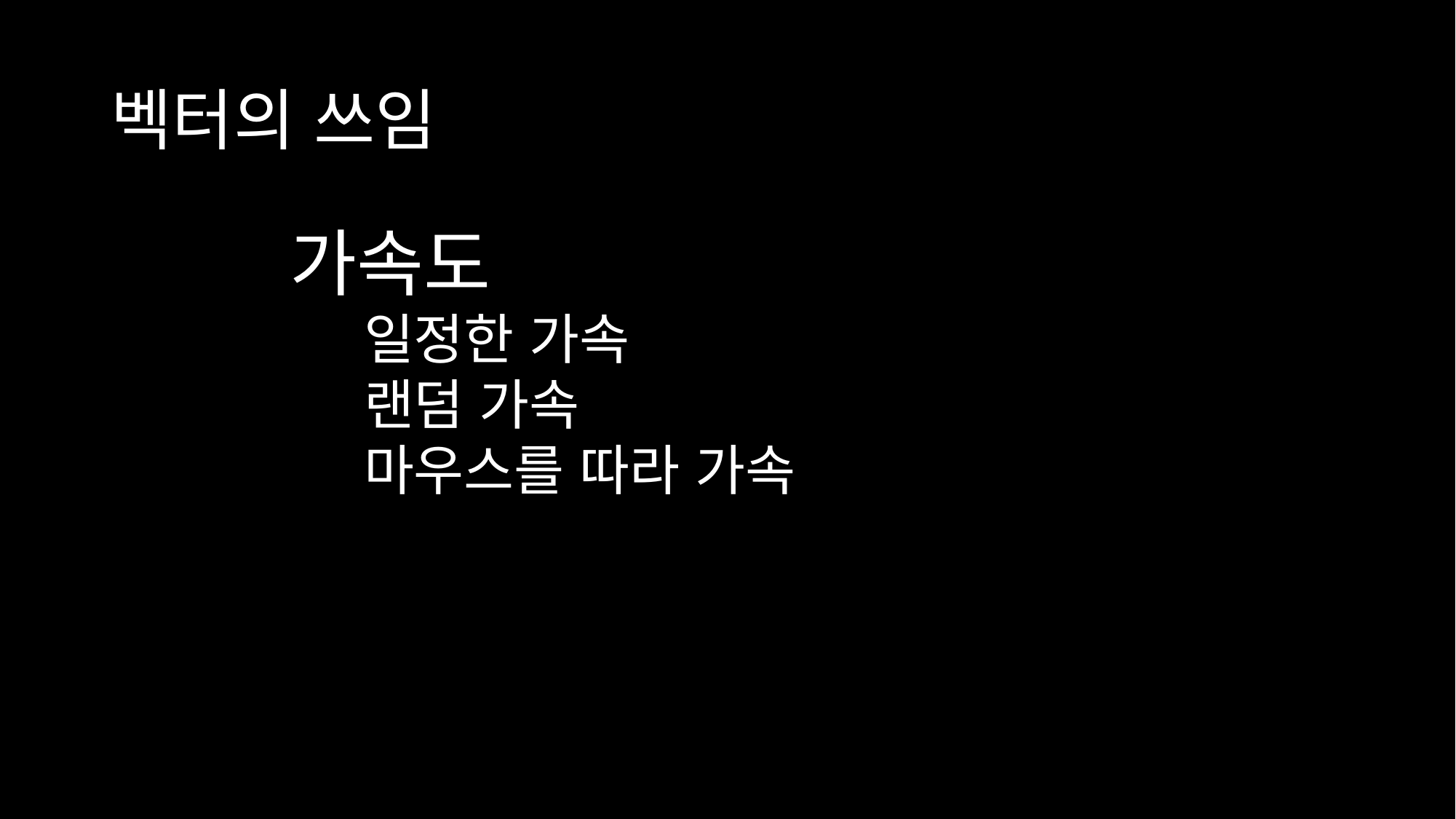

# 벡터의 쓰임
가속도
 일정한 가속
 랜덤 가속
 마우스를 따라 가속